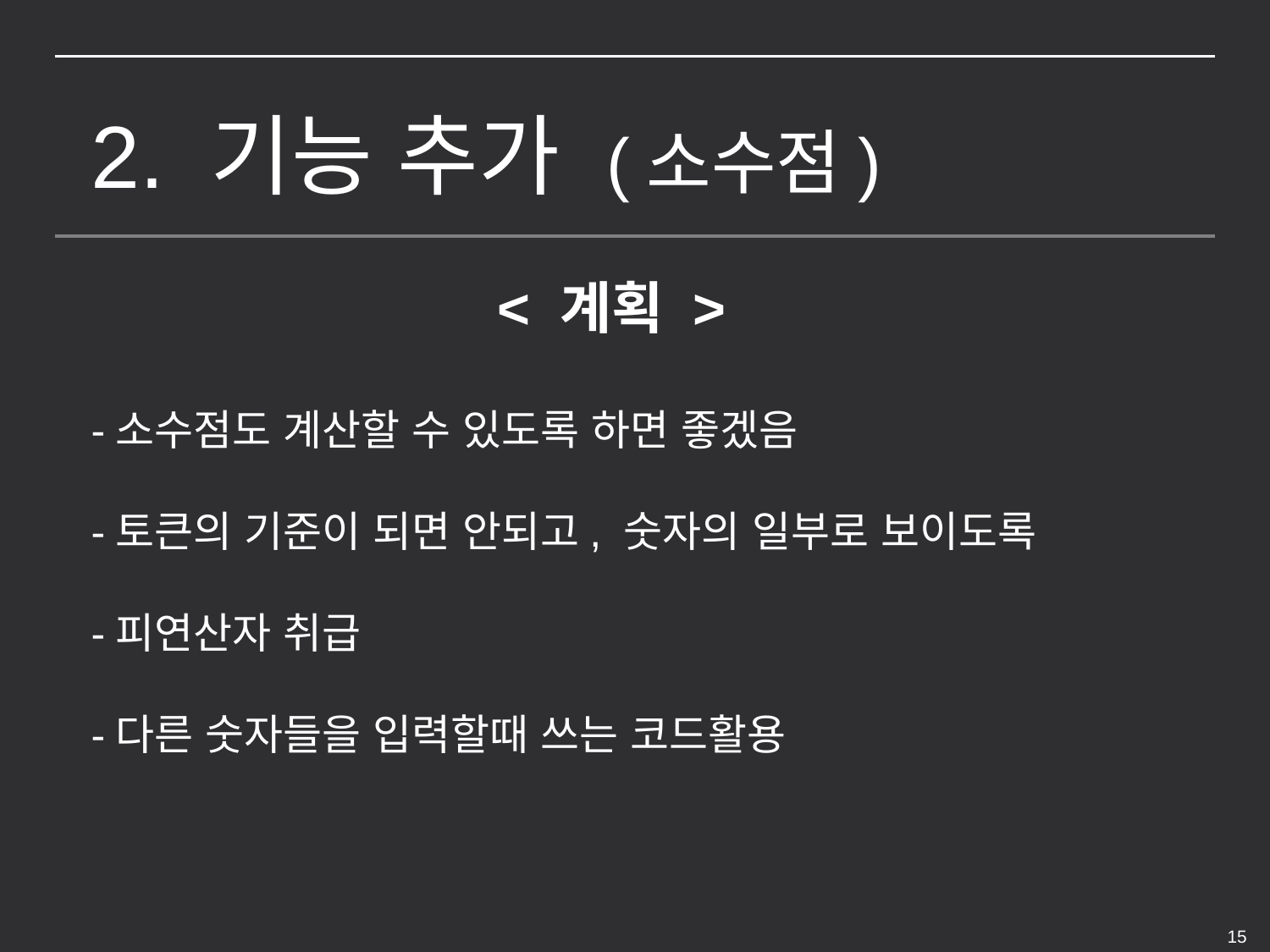

2. 기능 추가 (소수점)
< 계획 >
-소수점도 계산할 수 있도록 하면 좋겠음

-토큰의 기준이 되면 안되고, 숫자의 일부로 보이도록

-피연산자 취급

-다른 숫자들을 입력할때 쓰는 코드활용
  15